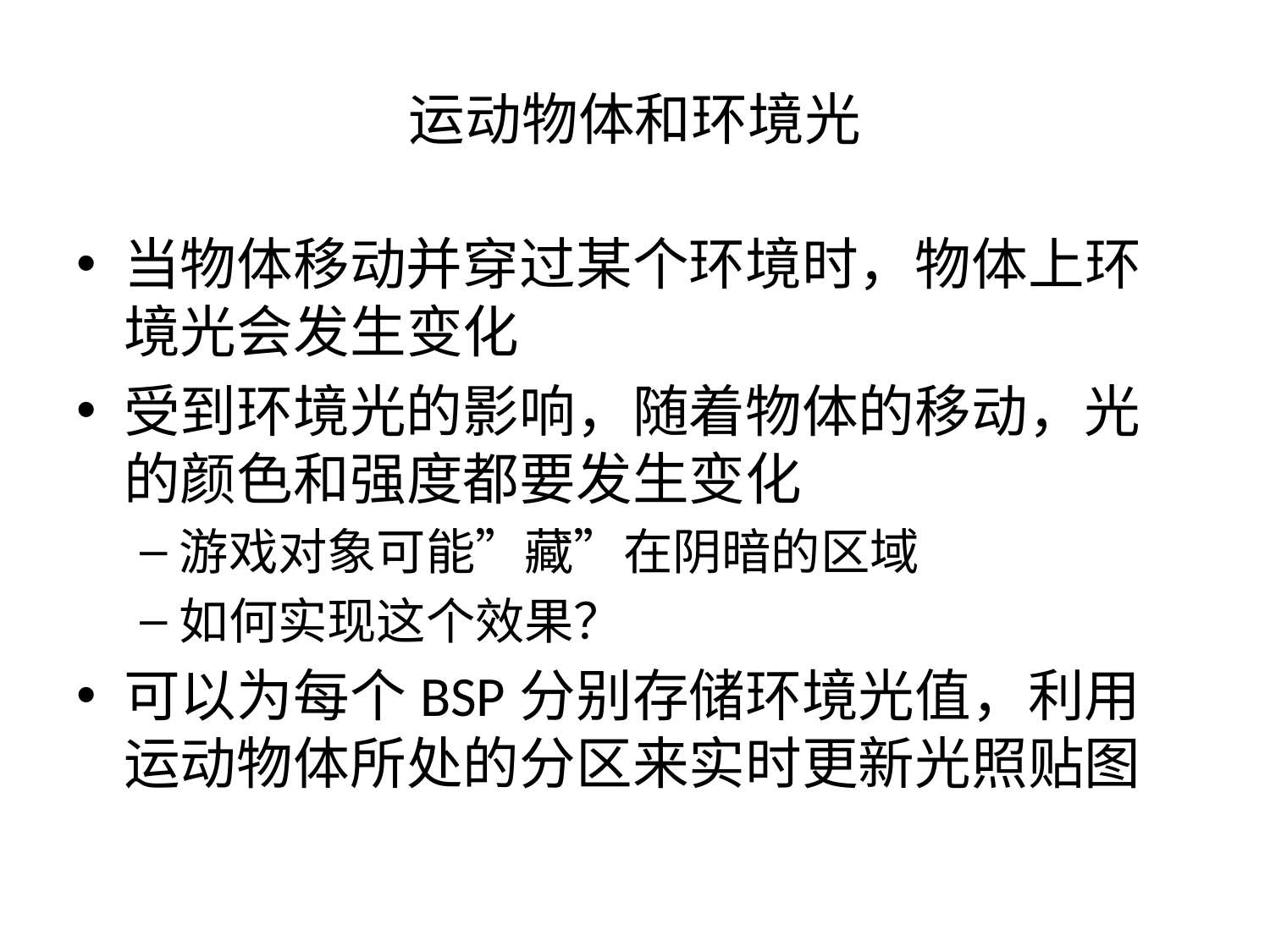

# 运动物体和环境光
当物体移动并穿过某个环境时，物体上环境光会发生变化
受到环境光的影响，随着物体的移动，光的颜色和强度都要发生变化
游戏对象可能”藏”在阴暗的区域
如何实现这个效果？
可以为每个BSP分别存储环境光值，利用运动物体所处的分区来实时更新光照贴图